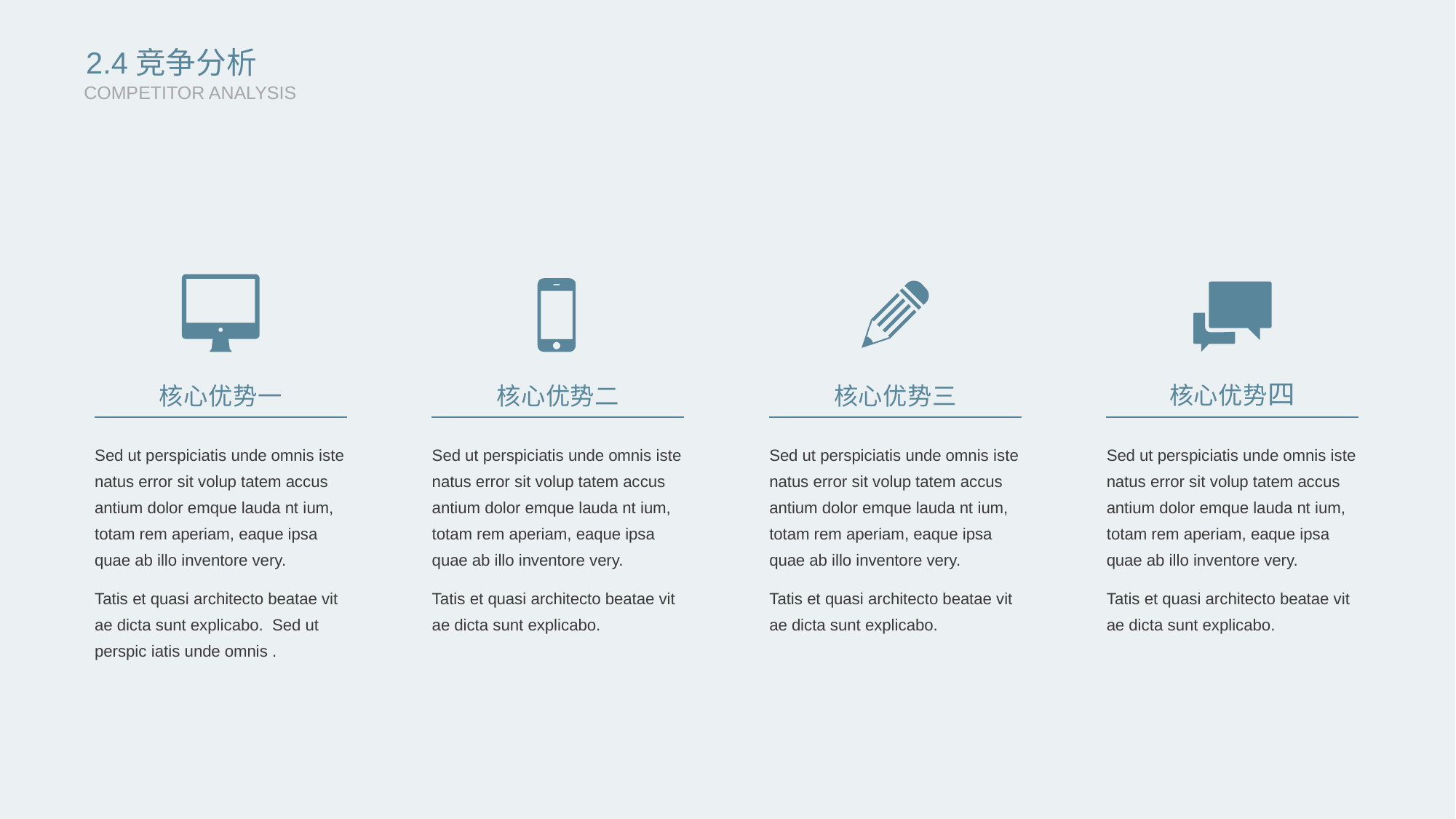

2.4竞争分析
COMPETITOR ANALYSIS

核心优势一
核心优势二
核心优势三
核心优势四
Sed ut perspiciatis unde omnis iste natus error sit volup tatem accus antium dolor emque lauda nt ium, totam rem aperiam, eaque ipsa quae ab illo inventore very.
Tatis et quasi architecto beatae vit ae dicta sunt explicabo.
Sed ut perspiciatis unde omnis iste natus error sit volup tatem accus antium dolor emque lauda nt ium, totam rem aperiam, eaque ipsa quae ab illo inventore very.
Tatis et quasi architecto beatae vit ae dicta sunt explicabo.
Sed ut perspiciatis unde omnis iste natus error sit volup tatem accus antium dolor emque lauda nt ium, totam rem aperiam, eaque ipsa quae ab illo inventore very.
Tatis et quasi architecto beatae vit ae dicta sunt explicabo.
Sed ut perspiciatis unde omnis iste natus error sit volup tatem accus antium dolor emque lauda nt ium, totam rem aperiam, eaque ipsa quae ab illo inventore very.
Tatis et quasi architecto beatae vit ae dicta sunt explicabo.  Sed ut perspic iatis unde omnis .